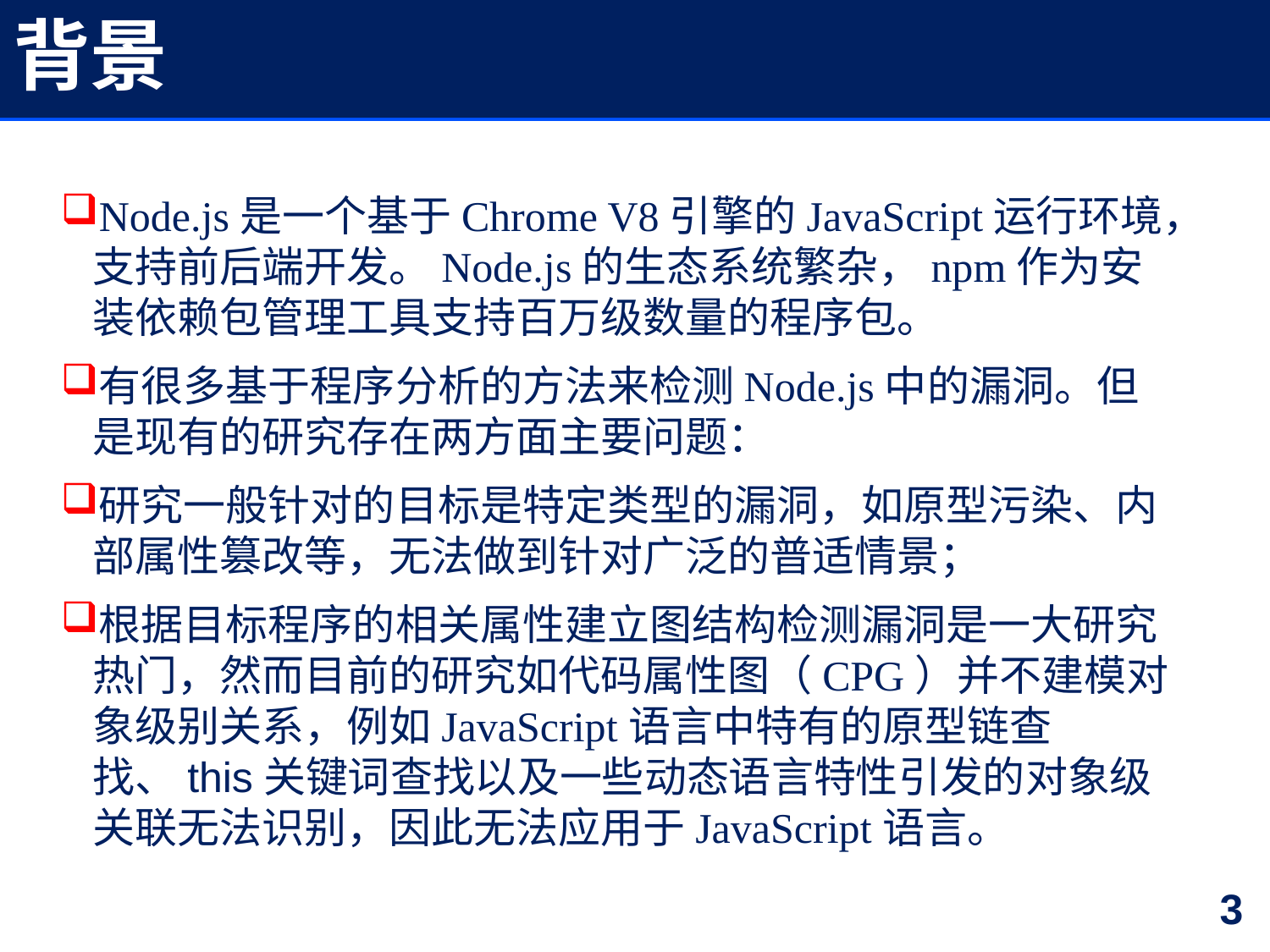

# 背景
Node.js是一个基于Chrome V8引擎的JavaScript运行环境，支持前后端开发。Node.js的生态系统繁杂，npm作为安装依赖包管理工具支持百万级数量的程序包。
有很多基于程序分析的方法来检测Node.js中的漏洞。但是现有的研究存在两方面主要问题：
研究一般针对的目标是特定类型的漏洞，如原型污染、内部属性篡改等，无法做到针对广泛的普适情景；
根据目标程序的相关属性建立图结构检测漏洞是一大研究热门，然而目前的研究如代码属性图（CPG）并不建模对象级别关系，例如JavaScript语言中特有的原型链查找、this关键词查找以及一些动态语言特性引发的对象级关联无法识别，因此无法应用于JavaScript语言。
3